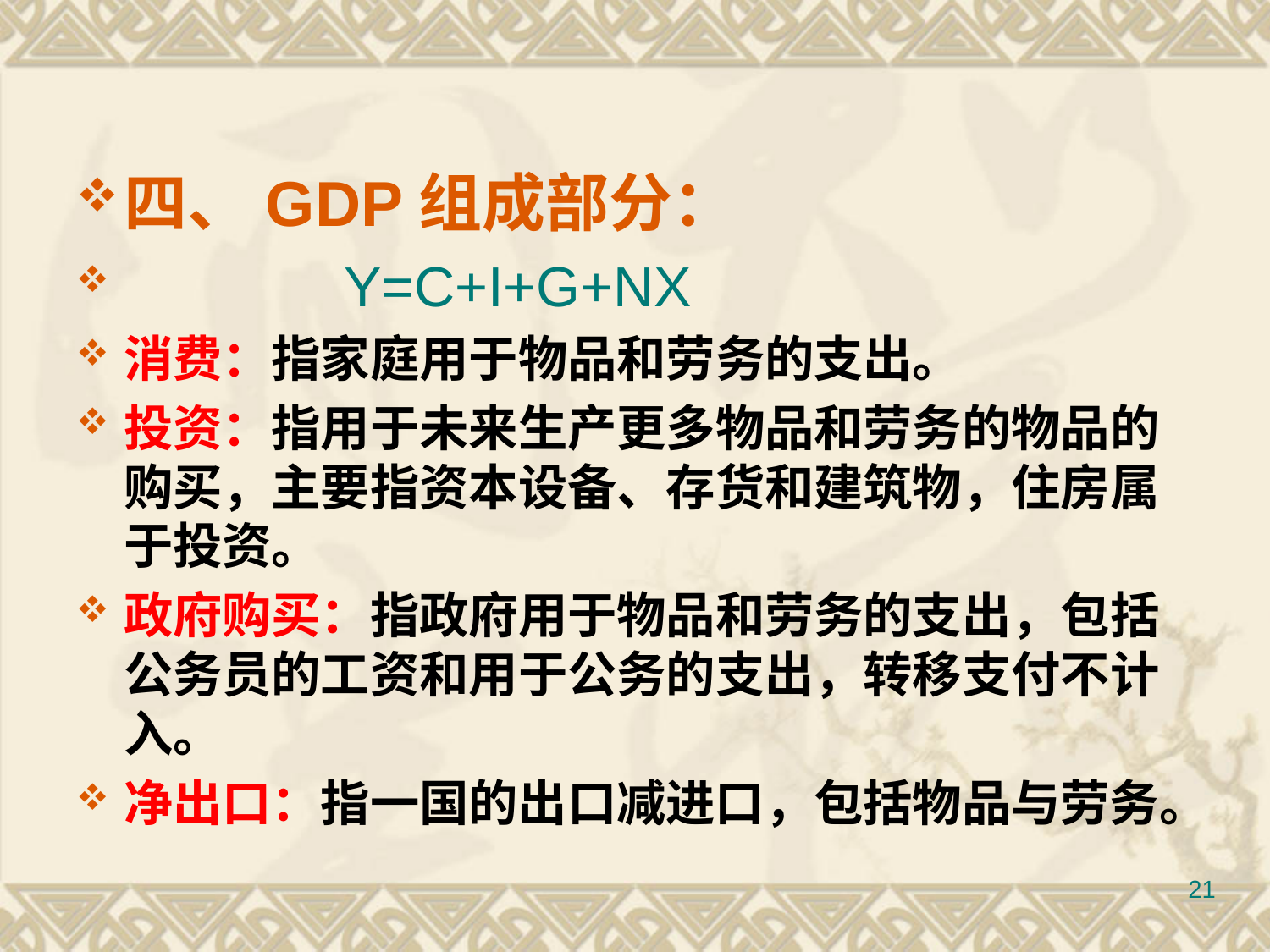

#
四、GDP组成部分：
                Y=C+I+G+NX
消费：指家庭用于物品和劳务的支出。
投资：指用于未来生产更多物品和劳务的物品的购买，主要指资本设备、存货和建筑物，住房属于投资。
政府购买：指政府用于物品和劳务的支出，包括公务员的工资和用于公务的支出，转移支付不计入。
净出口：指一国的出口减进口，包括物品与劳务。

21